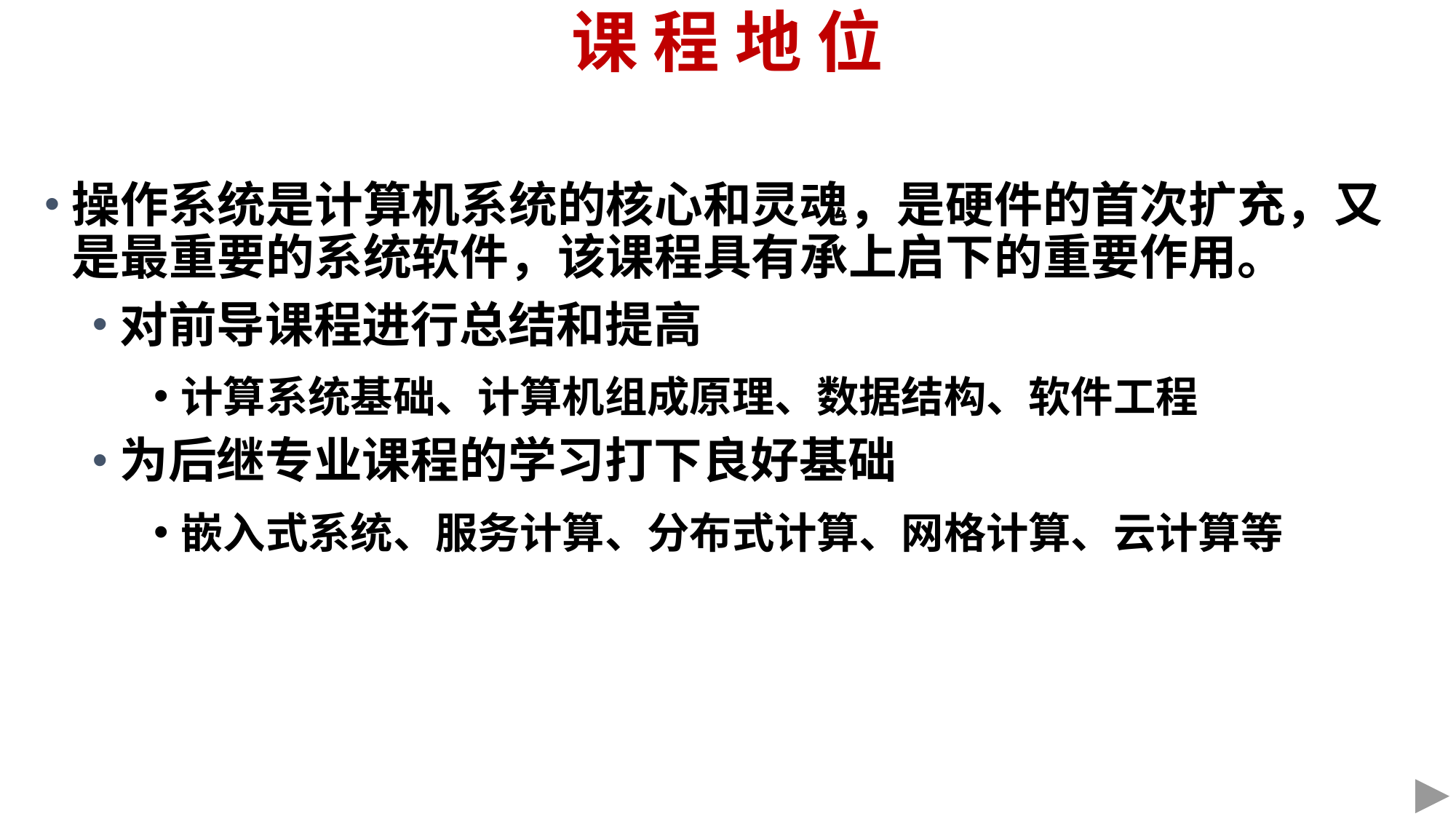

课 程 地 位
操作系统是计算机系统的核心和灵魂，是硬件的首次扩充，又是最重要的系统软件，该课程具有承上启下的重要作用。
对前导课程进行总结和提高
计算系统基础、计算机组成原理、数据结构、软件工程
为后继专业课程的学习打下良好基础
嵌入式系统、服务计算、分布式计算、网格计算、云计算等